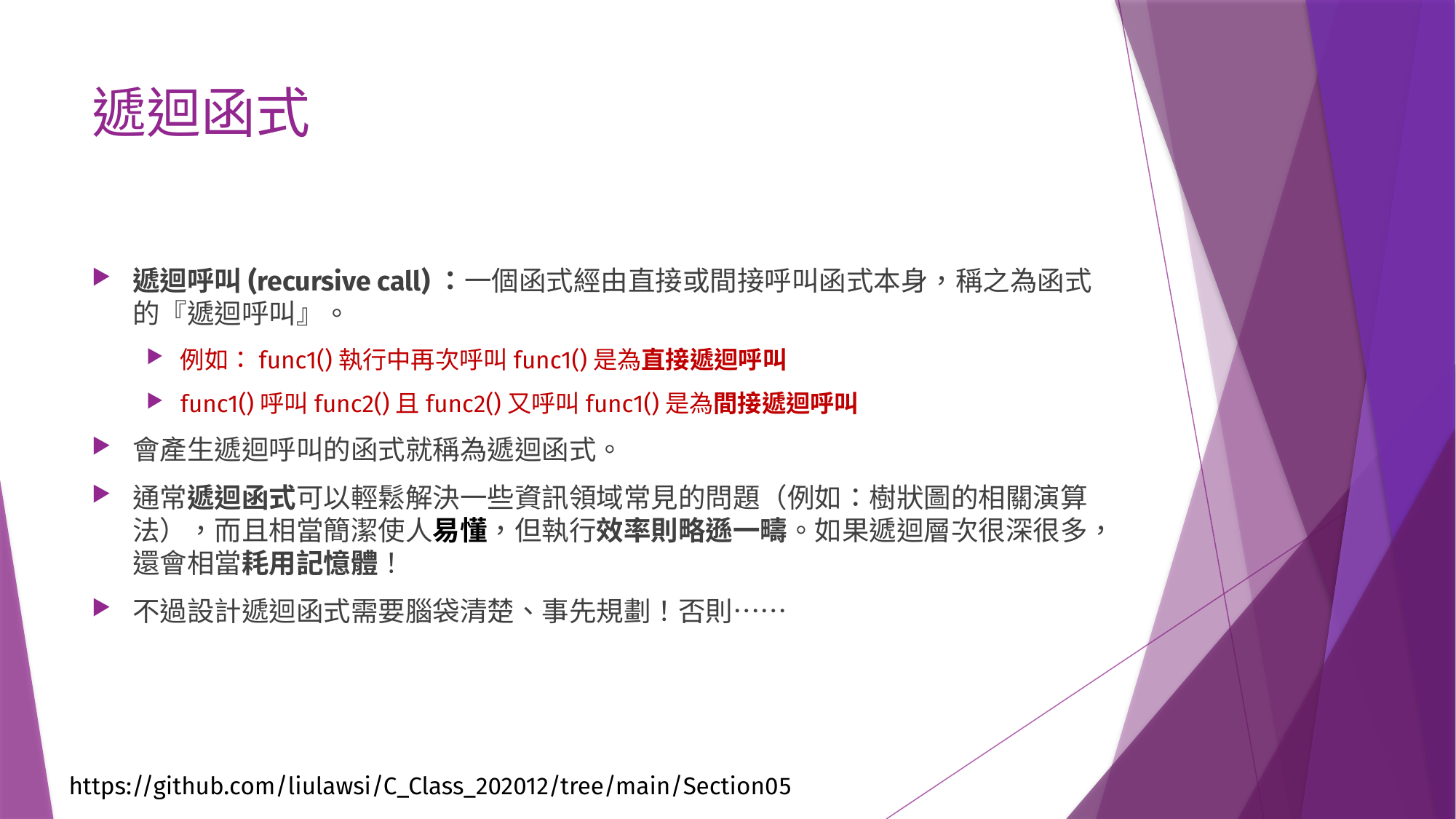

# 遞迴函式
遞迴呼叫(recursive call)：一個函式經由直接或間接呼叫函式本身，稱之為函式的『遞迴呼叫』。
例如：func1()執行中再次呼叫func1()是為直接遞迴呼叫
func1()呼叫func2()且func2()又呼叫func1()是為間接遞迴呼叫
會產生遞迴呼叫的函式就稱為遞迴函式。
通常遞迴函式可以輕鬆解決一些資訊領域常見的問題（例如：樹狀圖的相關演算法），而且相當簡潔使人易懂，但執行效率則略遜一疇。如果遞迴層次很深很多，還會相當耗用記憶體！
不過設計遞迴函式需要腦袋清楚、事先規劃！否則……